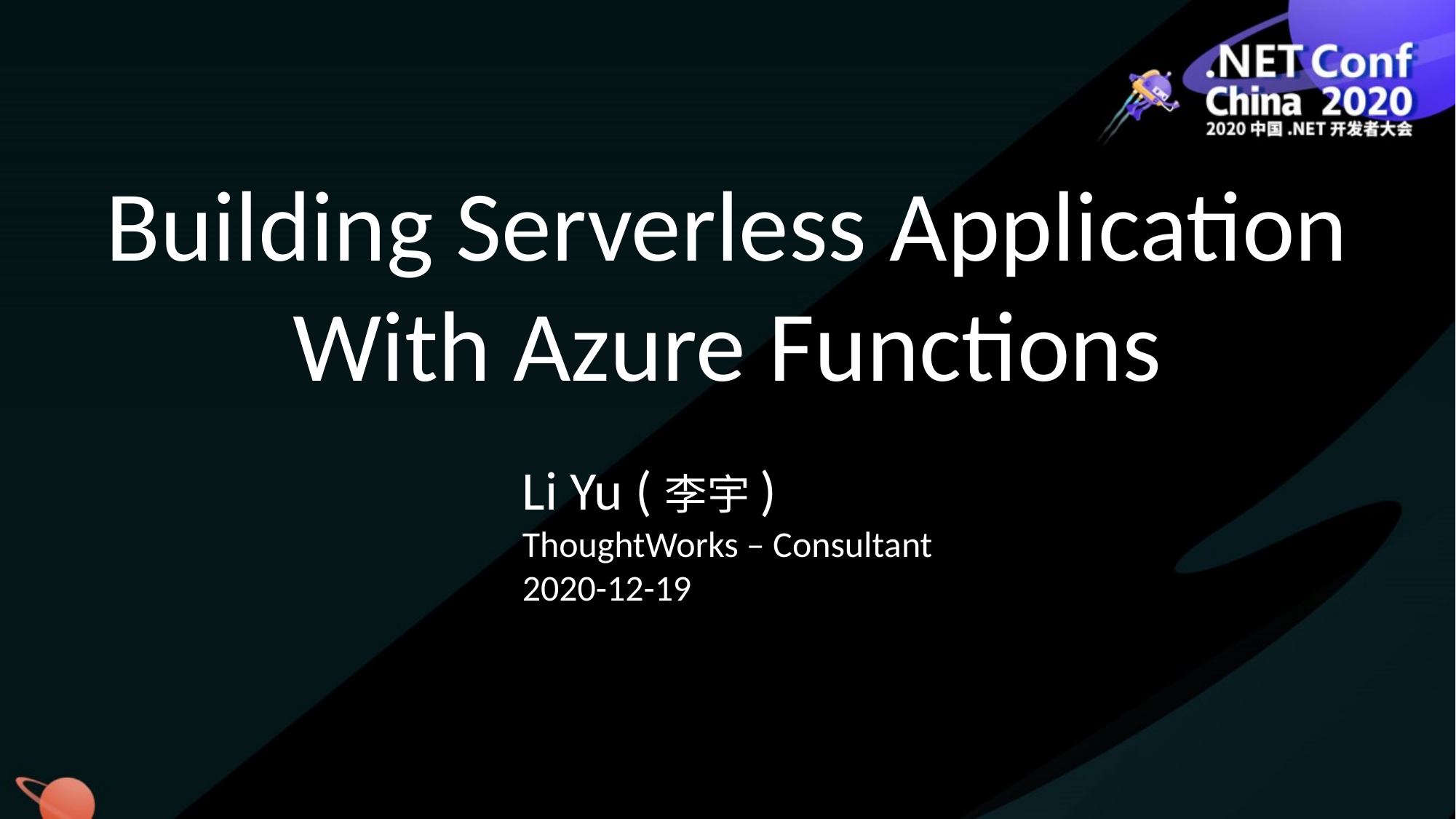

Building Serverless Application With Azure Functions
Li Yu (李宇)
ThoughtWorks – Consultant
2020-12-19